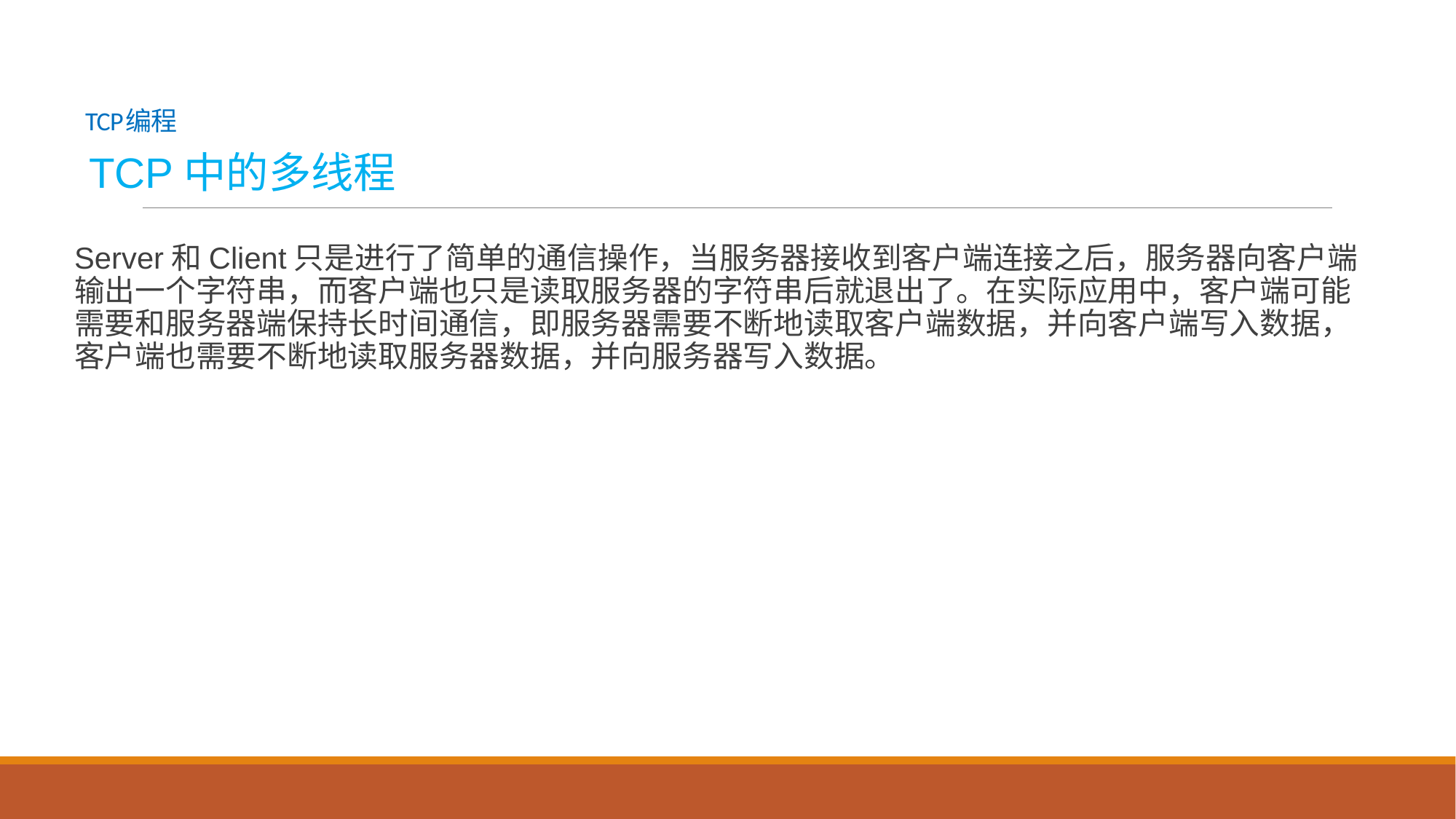

# TCP编程
TCP中的多线程
Server和Client只是进行了简单的通信操作，当服务器接收到客户端连接之后，服务器向客户端输出一个字符串，而客户端也只是读取服务器的字符串后就退出了。在实际应用中，客户端可能需要和服务器端保持长时间通信，即服务器需要不断地读取客户端数据，并向客户端写入数据，客户端也需要不断地读取服务器数据，并向服务器写入数据。